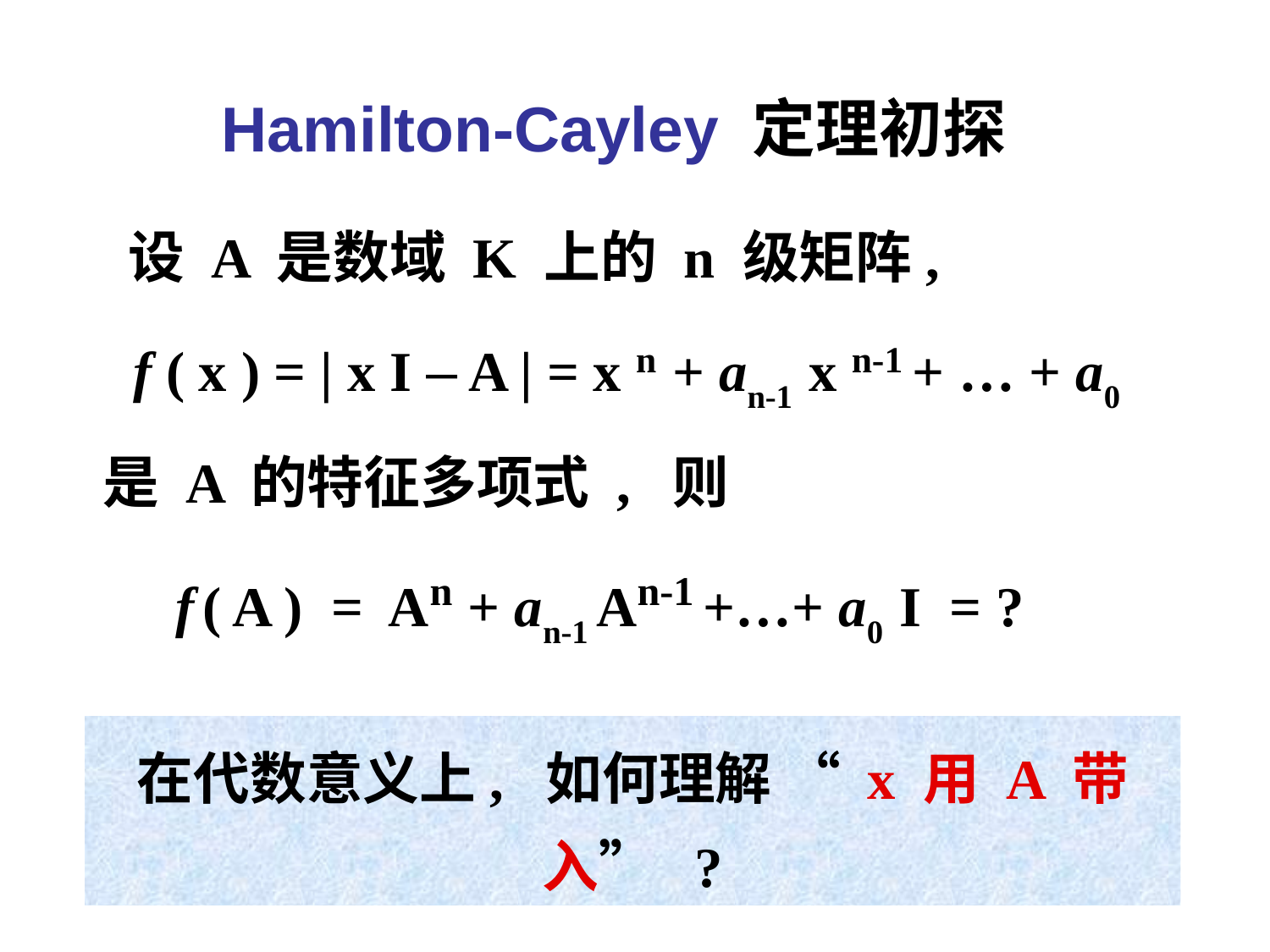

Hamilton-Cayley 定理初探

   设 A 是数域 K 上的 n 级矩阵,
    f ( x ) = | x I – A | = x n + an-1  x n-1 + … + a0
 是 A 的特征多项式 ,  则
       f ( A )  =  An + an-1 An-1 +…+ a0  I  = ?

在代数意义上,  如何理解 “ x 用 A 带入”  ?